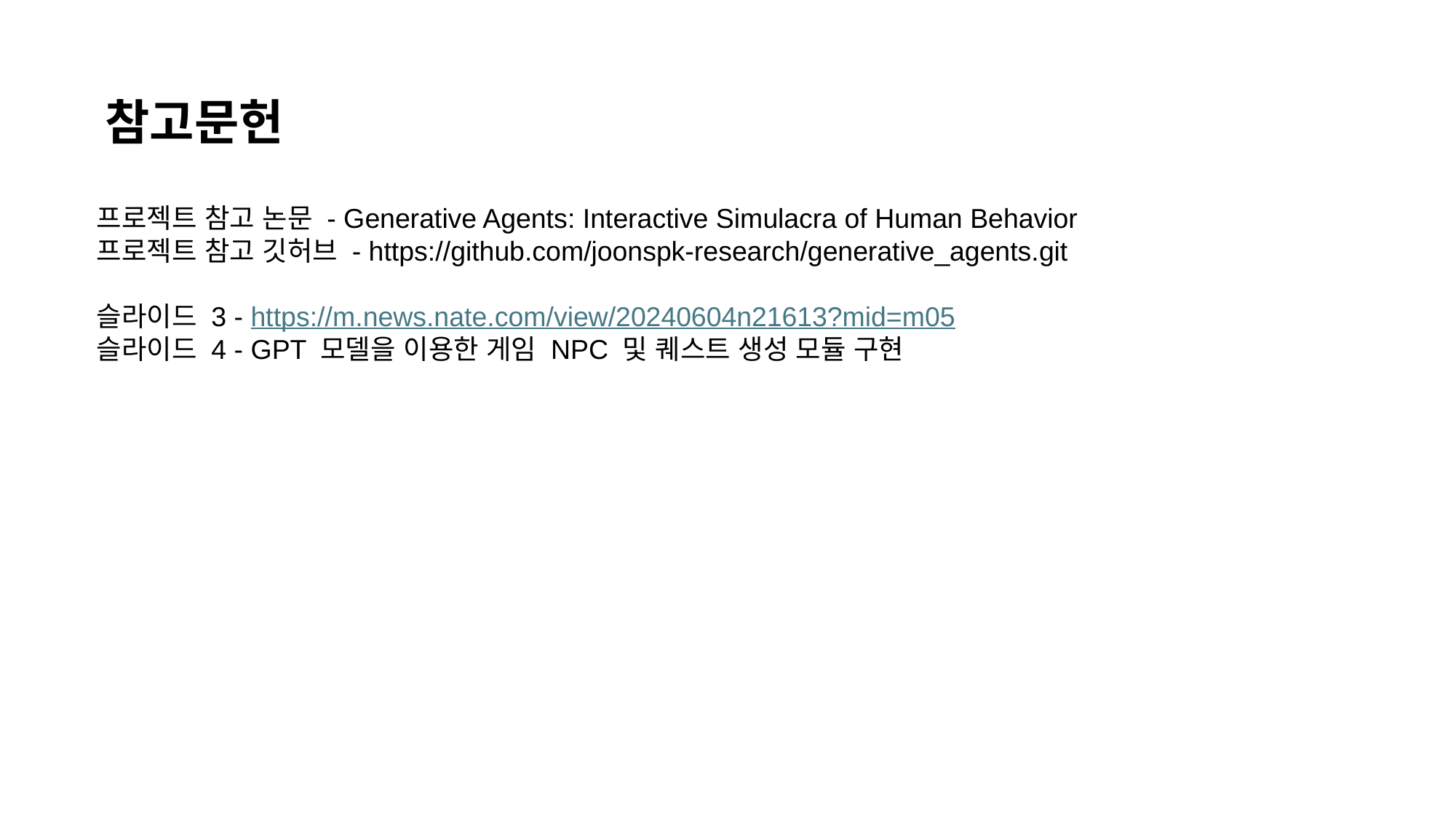

참고문헌
프로젝트 참고 논문 - Generative Agents: Interactive Simulacra of Human Behavior
프로젝트 참고 깃허브 - https://github.com/joonspk-research/generative_agents.git

슬라이드 3 - https://m.news.nate.com/view/20240604n21613?mid=m05
슬라이드 4 - GPT 모델을 이용한 게임 NPC 및 퀘스트 생성 모듈 구현